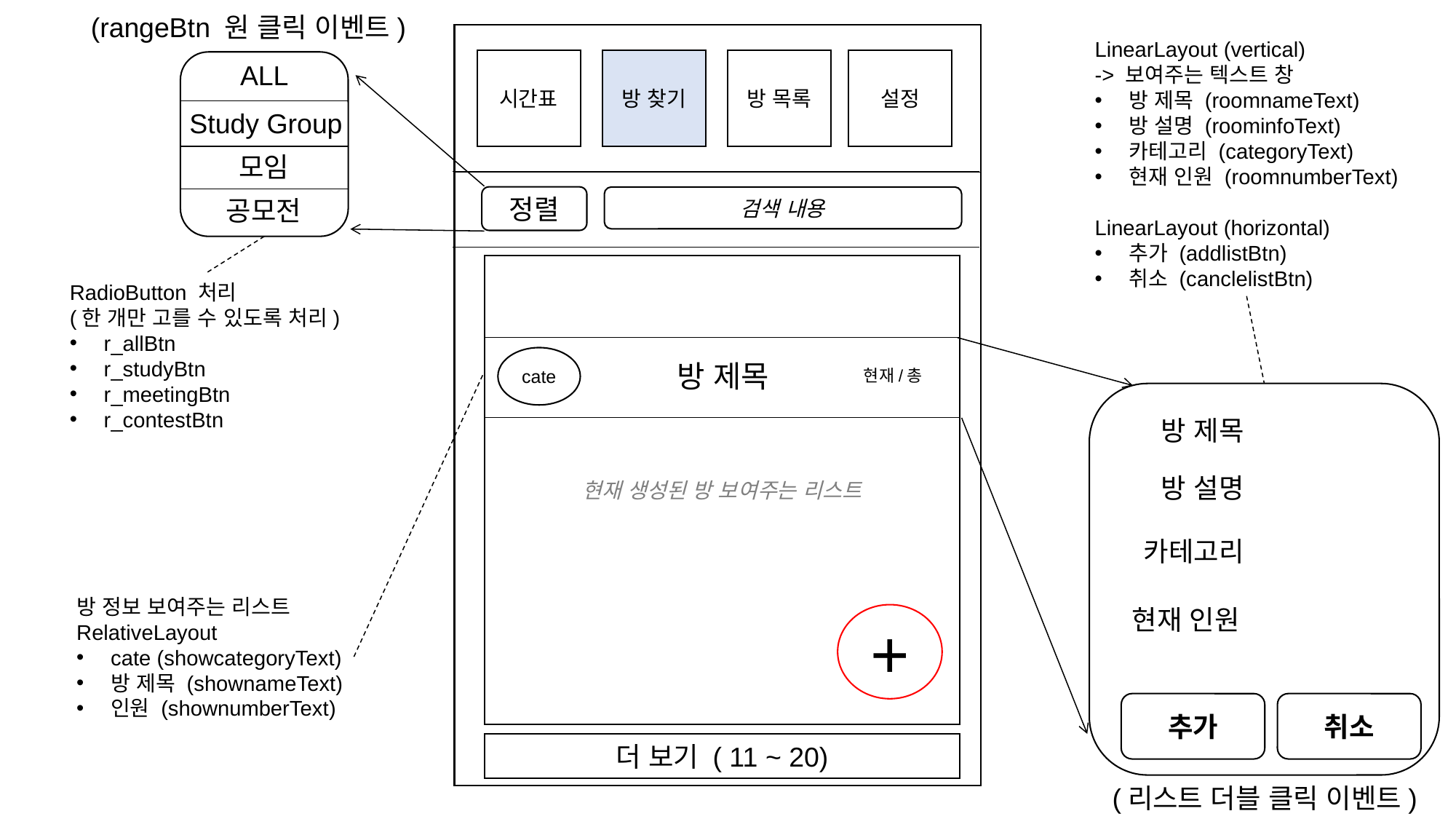

(rangeBtn 원 클릭 이벤트)

LinearLayout (vertical)
-> 보여주는 텍스트 창
방 제목 (roomnameText)
방 설명 (roominfoText)
카테고리 (categoryText)
현재 인원 (roomnumberText)

LinearLayout (horizontal)
추가 (addlistBtn)
취소 (canclelistBtn)
시간표
방 찾기
방 목록
설정

ALL
Study Group
모임
정렬
검색 내용
공모전
현재 생성된 방 보여주는 리스트

RadioButton 처리
(한 개만 고를 수 있도록 처리)
r_allBtn
r_studyBtn
r_meetingBtn
r_contestBtn
cate
방 제목
현재/총

방 제목
방 설명
카테고리
방 정보 보여주는 리스트
RelativeLayout
cate (showcategoryText)
방 제목 (shownameText)
인원 (shownumberText)
현재 인원
+
추가
취소
더 보기 ( 11 ~ 20)
(리스트 더블 클릭 이벤트)